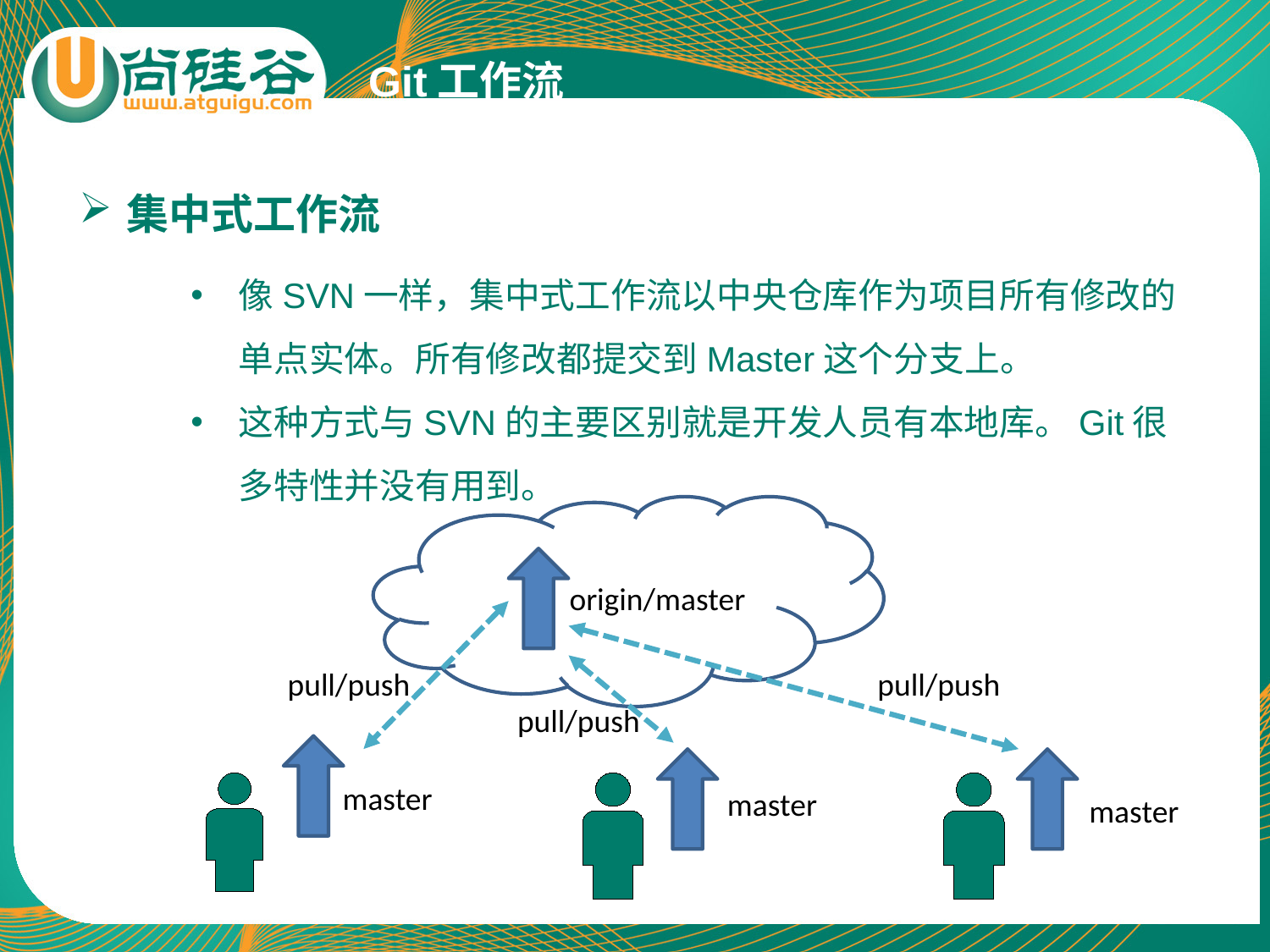

Git工作流
集中式工作流
像SVN一样，集中式工作流以中央仓库作为项目所有修改的单点实体。所有修改都提交到Master这个分支上。
这种方式与SVN的主要区别就是开发人员有本地库。Git很多特性并没有用到。

origin/master
pull/push
pull/push
pull/push

 master

 master
 master